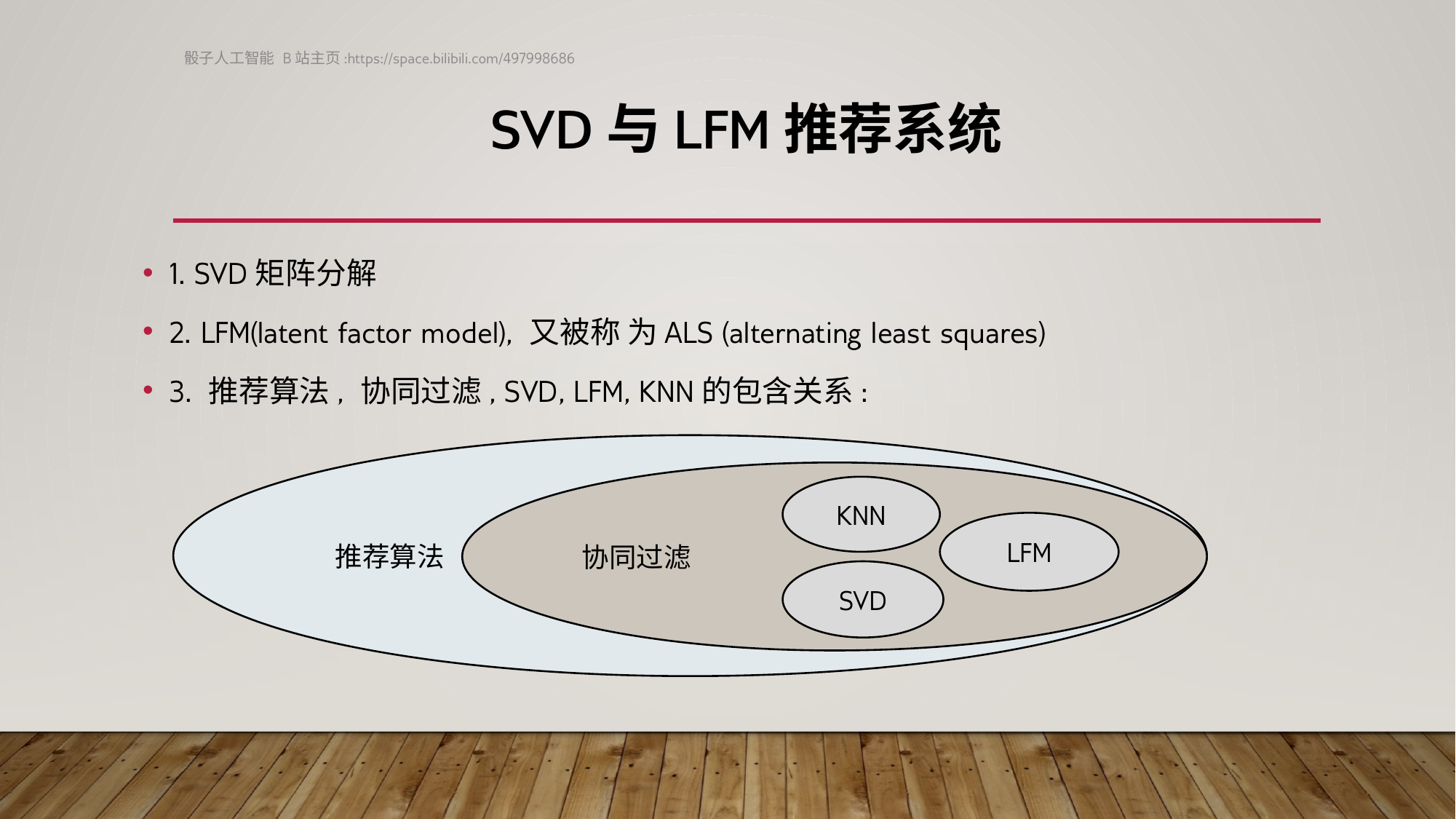

骰子人工智能 B站主页:https://space.bilibili.com/497998686
# SVD与LFM推荐系统
1. SVD矩阵分解
2. LFM(latent factor model), 又被称 为ALS (alternating least squares)
3. 推荐算法, 协同过滤, SVD, LFM, KNN的包含关系:

推荐算法
协同过滤
KNN
LFM
SVD